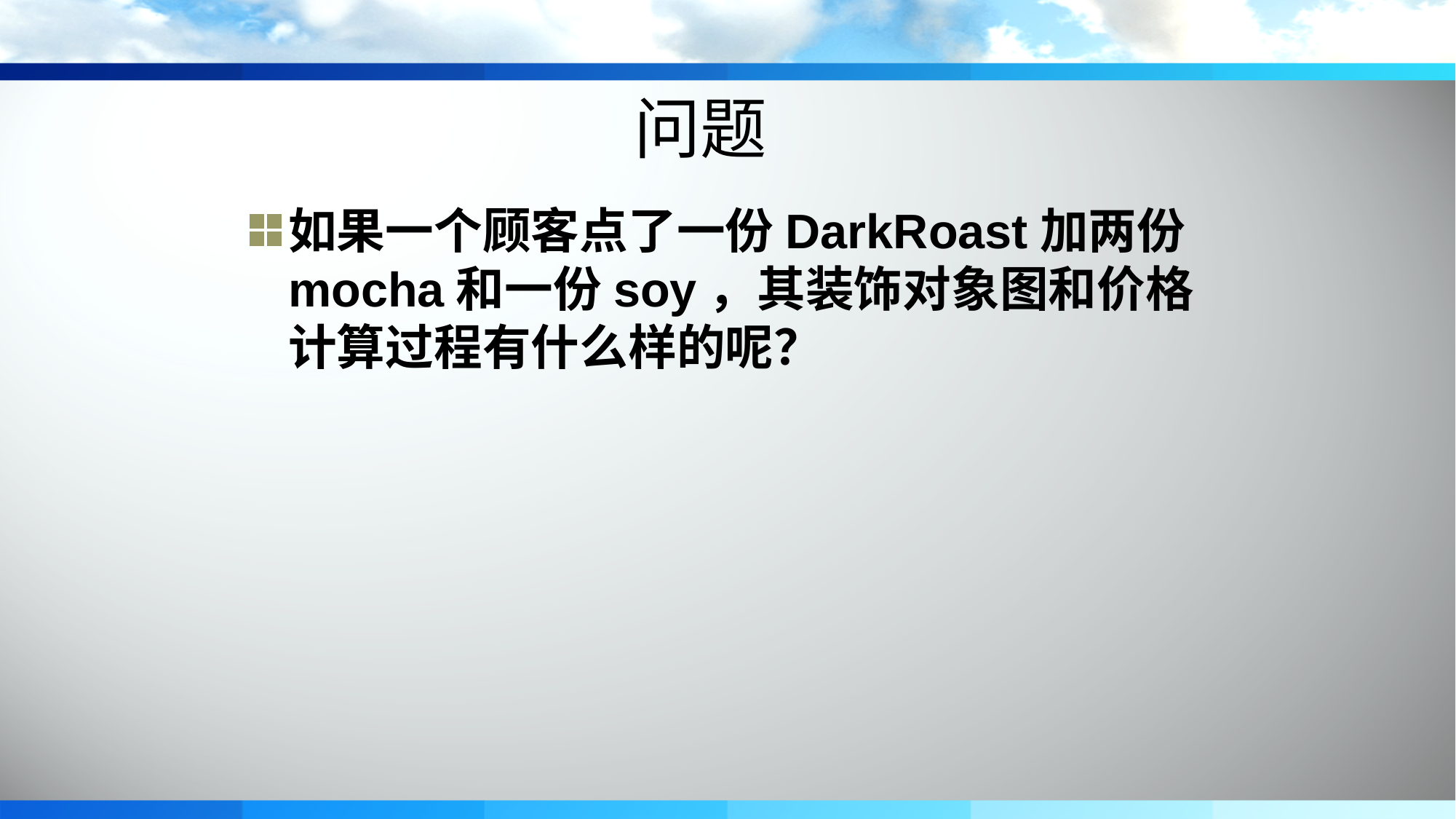

问题
如果一个顾客点了一份DarkRoast加两份mocha和一份soy，其装饰对象图和价格计算过程有什么样的呢？